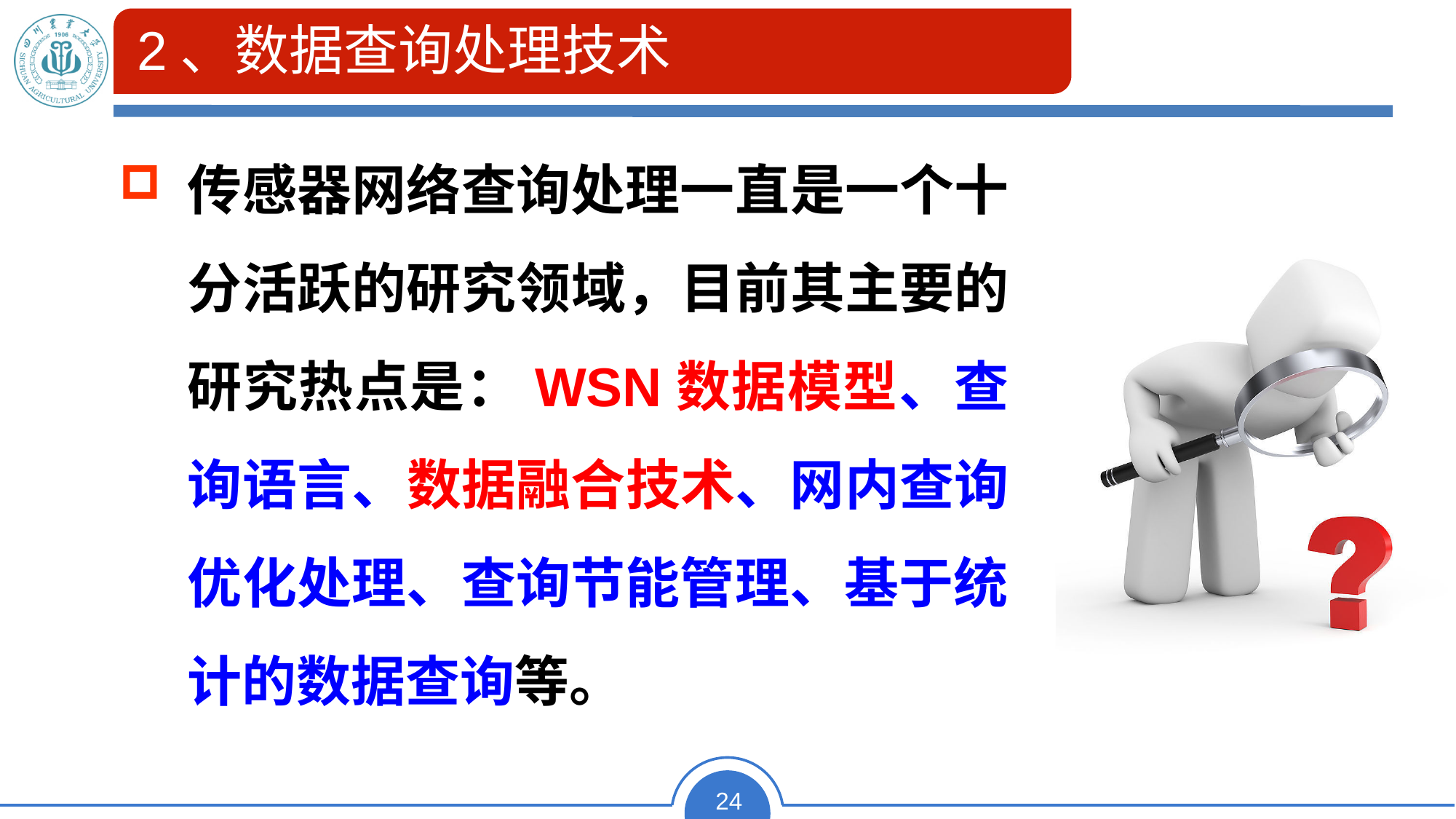

# 2、数据查询处理技术
传感器网络查询处理一直是一个十分活跃的研究领域，目前其主要的研究热点是：WSN数据模型、查询语言、数据融合技术、网内查询优化处理、查询节能管理、基于统计的数据查询等。